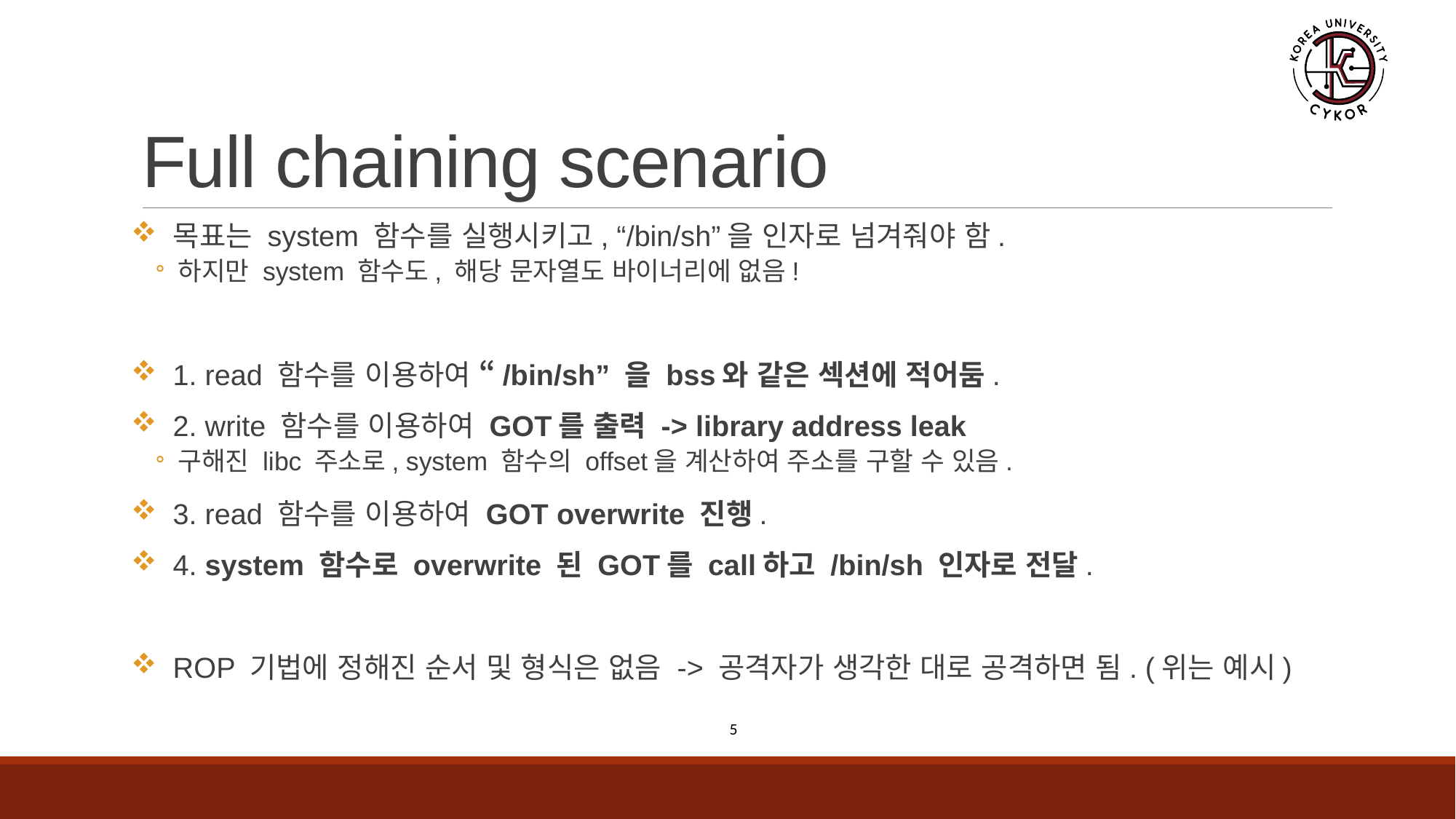

# Full chaining scenario
목표는 system 함수를 실행시키고, “/bin/sh”을 인자로 넘겨줘야 함.
하지만 system 함수도, 해당 문자열도 바이너리에 없음!

1. read 함수를 이용하여 “/bin/sh” 을 bss와 같은 섹션에 적어둠.
2. write 함수를 이용하여 GOT를 출력 -> library address leak
구해진 libc 주소로, system 함수의 offset을 계산하여 주소를 구할 수 있음.
3. read 함수를 이용하여 GOT overwrite 진행.
4. system 함수로 overwrite 된 GOT를 call하고 /bin/sh 인자로 전달.

ROP 기법에 정해진 순서 및 형식은 없음 -> 공격자가 생각한 대로 공격하면 됨. (위는 예시)

5